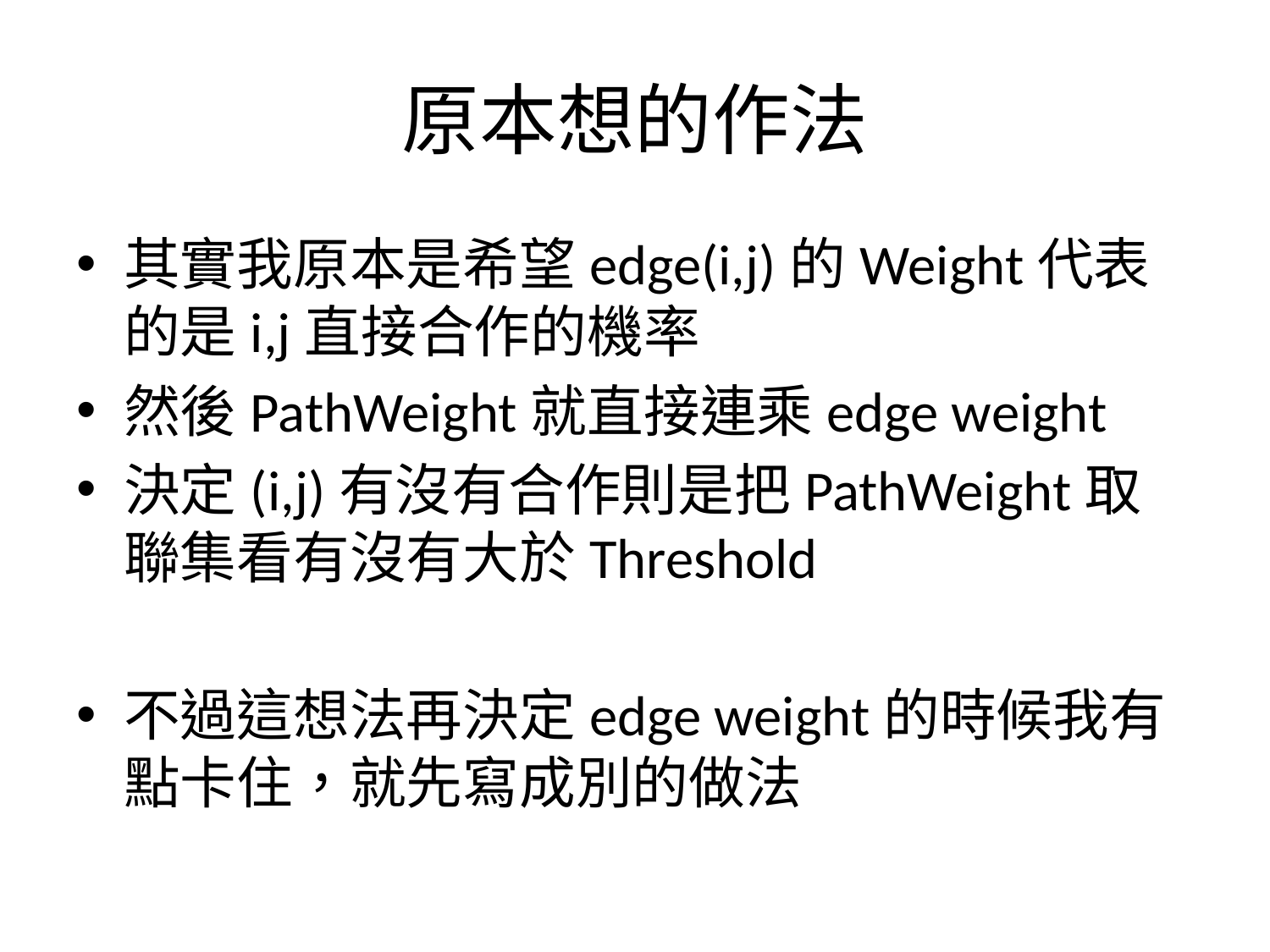

# 原本想的作法
其實我原本是希望edge(i,j)的Weight代表的是i,j直接合作的機率
然後PathWeight就直接連乘edge weight
決定(i,j)有沒有合作則是把PathWeight取聯集看有沒有大於Threshold

不過這想法再決定edge weight的時候我有點卡住，就先寫成別的做法